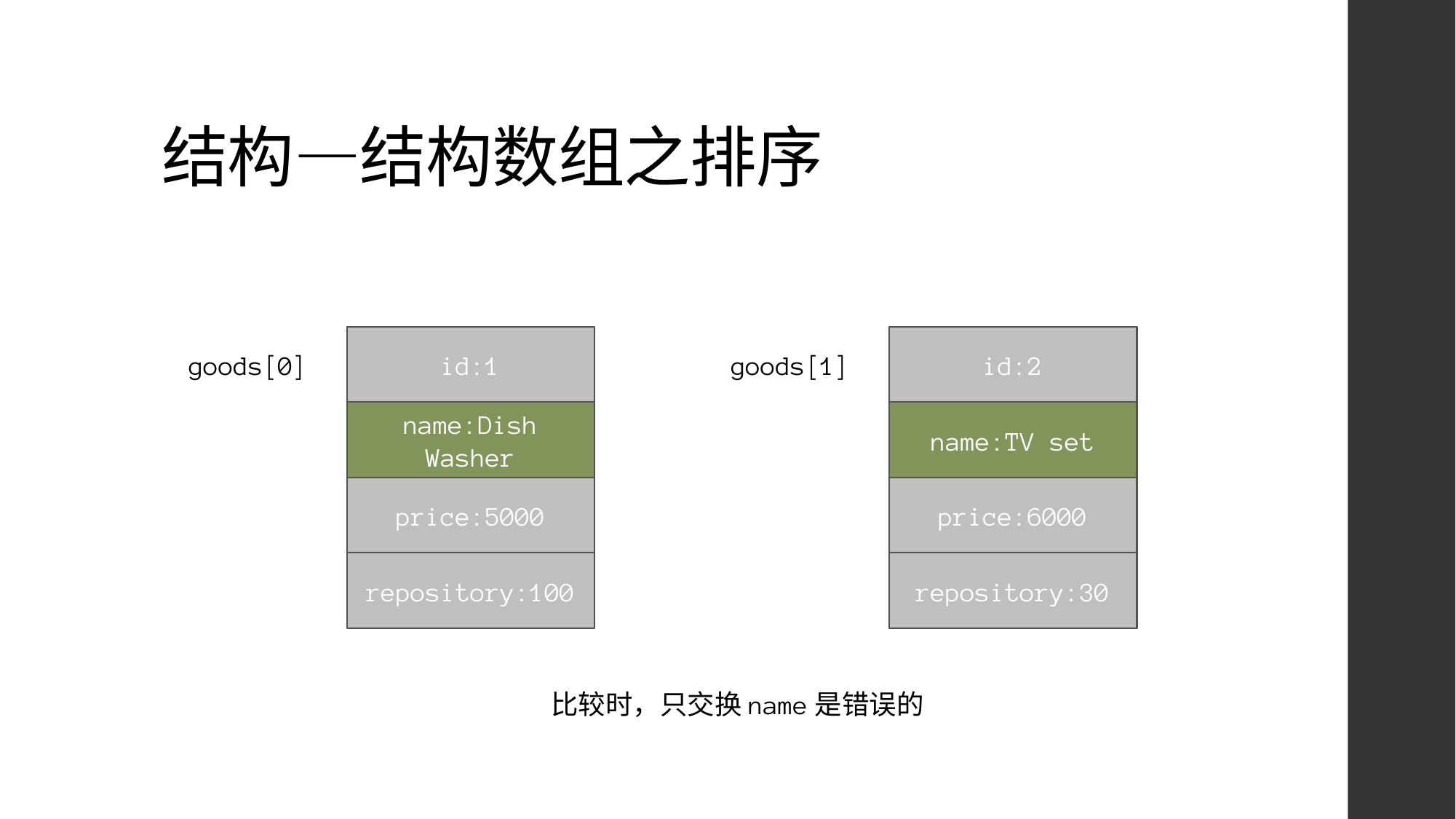

# 结构—结构数组之排序
goods[0]
id:1
name:TV set
price:5000
repository:100
goods[1]
id:2
name:Dish Washer
price:6000
repository:30
name:Dish Washer
name:TV set
比较时，只交换name是错误的